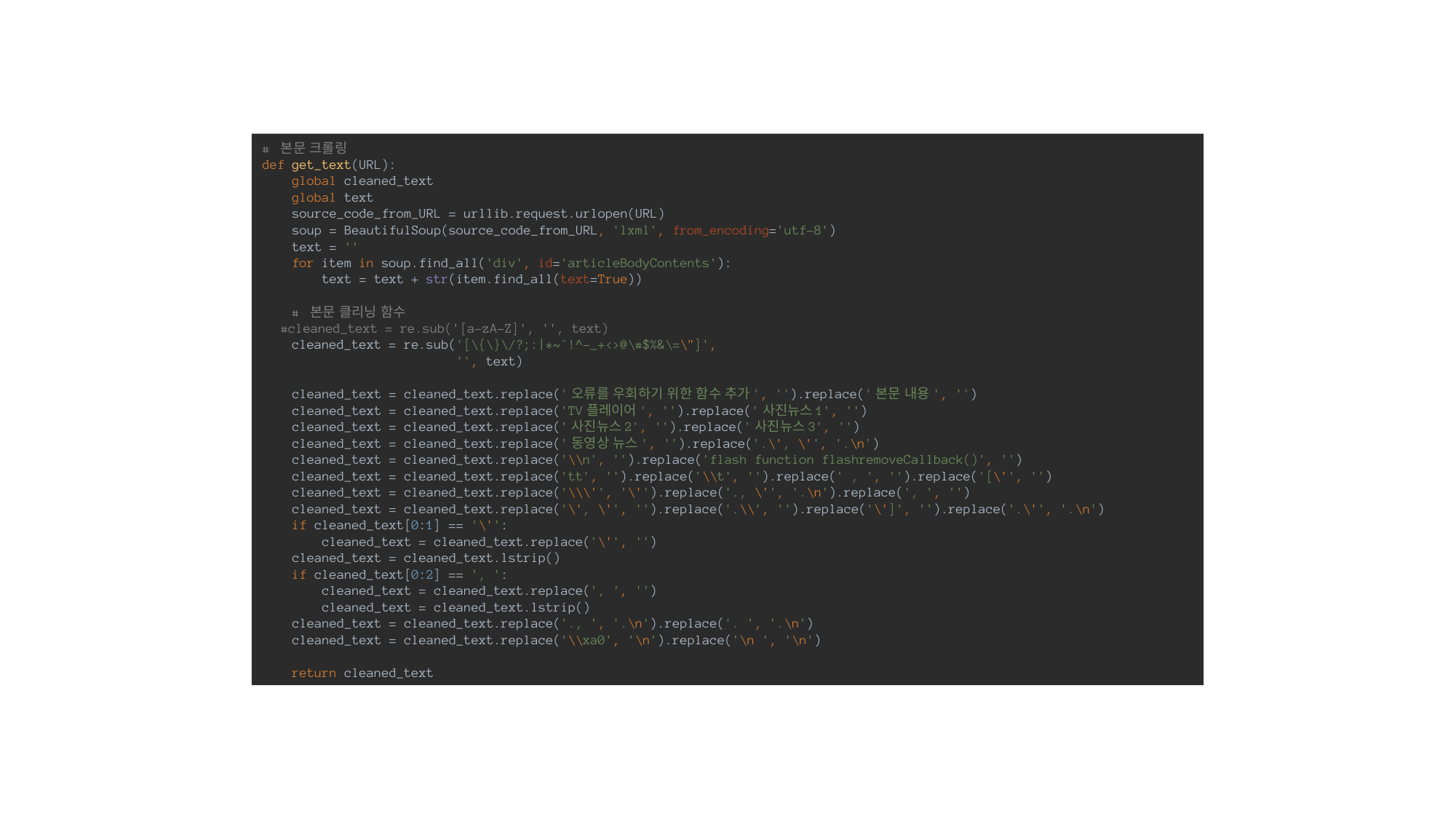

# 본문 크롤링 def get_text(URL): global cleaned_text global text source_code_from_URL = urllib.request.urlopen(URL) soup = BeautifulSoup(source_code_from_URL, 'lxml', from_encoding='utf-8') text = '' for item in soup.find_all('div', id='articleBodyContents'): text = text + str(item.find_all(text=True)) # 본문 클리닝 함수 #cleaned_text = re.sub('[a-zA-Z]', '', text) cleaned_text = re.sub('[\{\}\/?;:|*~`!^-_+<>@\#$%&\=\"]', '', text) cleaned_text = cleaned_text.replace('오류를 우회하기 위한 함수 추가', '').replace('본문 내용', '') cleaned_text = cleaned_text.replace('TV플레이어', '').replace('사진뉴스1', '') cleaned_text = cleaned_text.replace('사진뉴스2', '').replace('사진뉴스3', '') cleaned_text = cleaned_text.replace('동영상 뉴스', '').replace('.\', \'', '.\n') cleaned_text = cleaned_text.replace('\\n', '').replace('flash function flashremoveCallback()', '') cleaned_text = cleaned_text.replace('tt', '').replace('\\t', '').replace(' , ', '').replace('[\'', '') cleaned_text = cleaned_text.replace('\\\'', '\'').replace('., \'', '.\n').replace(', ', '') cleaned_text = cleaned_text.replace('\', \'', '').replace('.\\', '').replace('\']', '').replace('.\'', '.\n') if cleaned_text[0:1] == '\'': cleaned_text = cleaned_text.replace('\'', '') cleaned_text = cleaned_text.lstrip() if cleaned_text[0:2] == ', ': cleaned_text = cleaned_text.replace(', ', '') cleaned_text = cleaned_text.lstrip() cleaned_text = cleaned_text.replace('., ', '.\n').replace('. ', '.\n') cleaned_text = cleaned_text.replace('\\xa0', '\n').replace('\n ', '\n') return cleaned_text
#